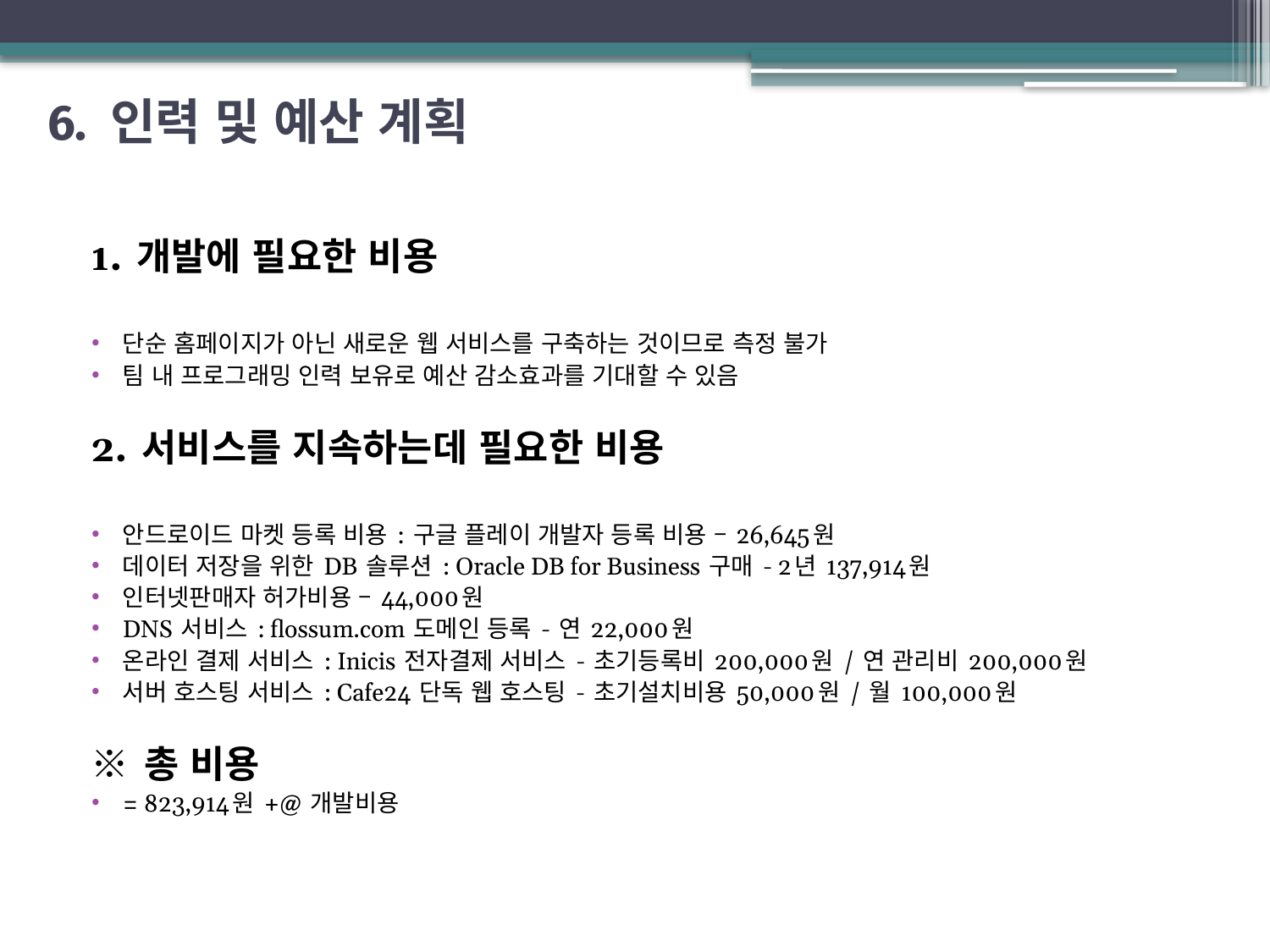

# 6. 인력 및 예산 계획
1. 개발에 필요한 비용

단순 홈페이지가 아닌 새로운 웹 서비스를 구축하는 것이므로 측정 불가
팀 내 프로그래밍 인력 보유로 예산 감소효과를 기대할 수 있음

2. 서비스를 지속하는데 필요한 비용

안드로이드 마켓 등록 비용 : 구글 플레이 개발자 등록 비용 – 26,645원
데이터 저장을 위한 DB 솔루션 : Oracle DB for Business 구매 - 2년 137,914원
인터넷판매자 허가비용 – 44,000원
DNS 서비스 : flossum.com 도메인 등록 - 연 22,000원
온라인 결제 서비스 : Inicis 전자결제 서비스 - 초기등록비 200,000원 / 연 관리비 200,000원
서버 호스팅 서비스 : Cafe24 단독 웹 호스팅 - 초기설치비용 50,000원 / 월 100,000원

※ 총 비용
= 823,914원 +@ 개발비용